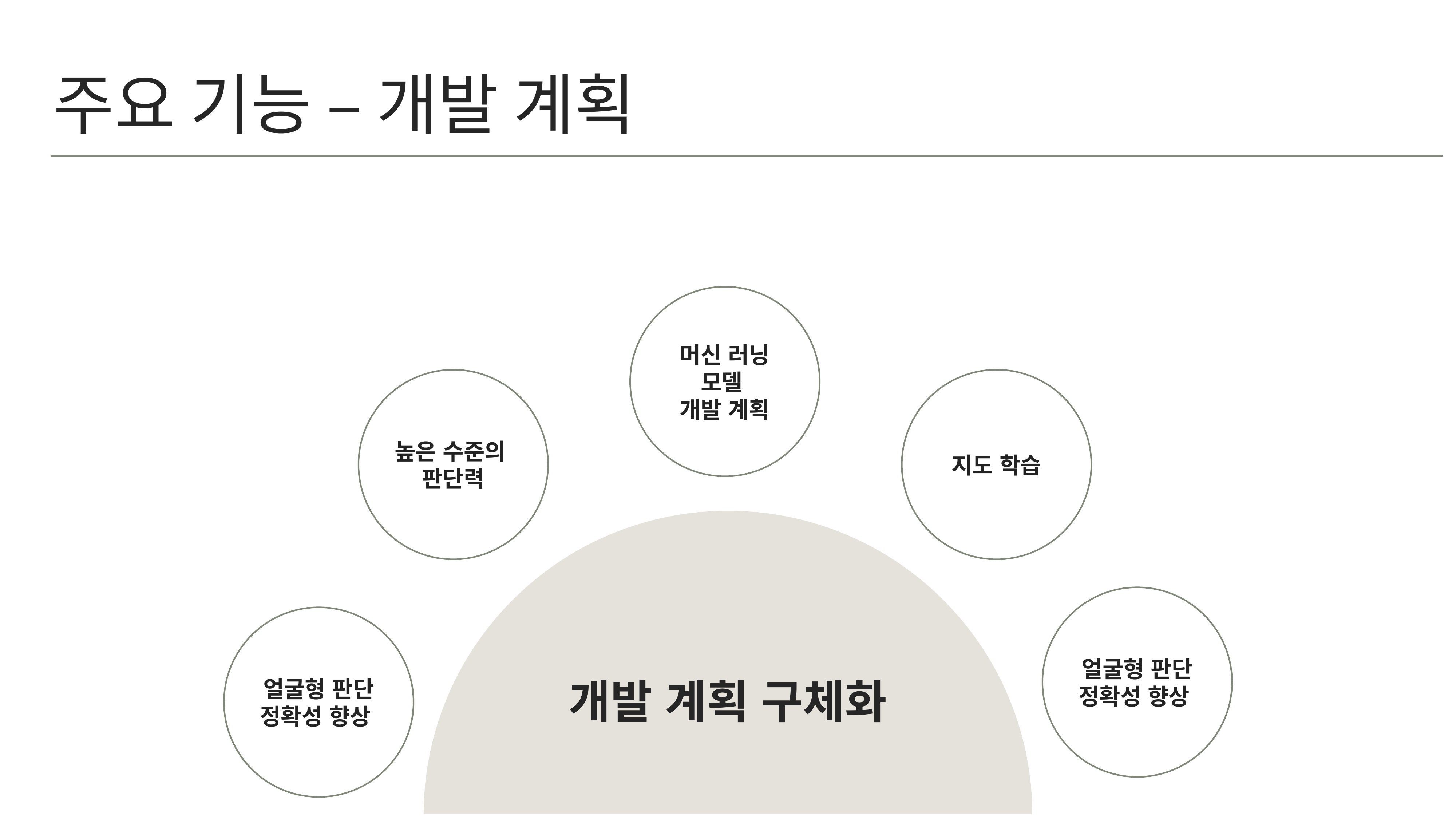

# 주요 기능 – 개발 계획

머신 러닝 모델
개발 계획
높은 수준의
판단력
지도 학습

얼굴형 판단
정확성 향상
얼굴형 판단
정확성 향상
개발 계획 구체화
8